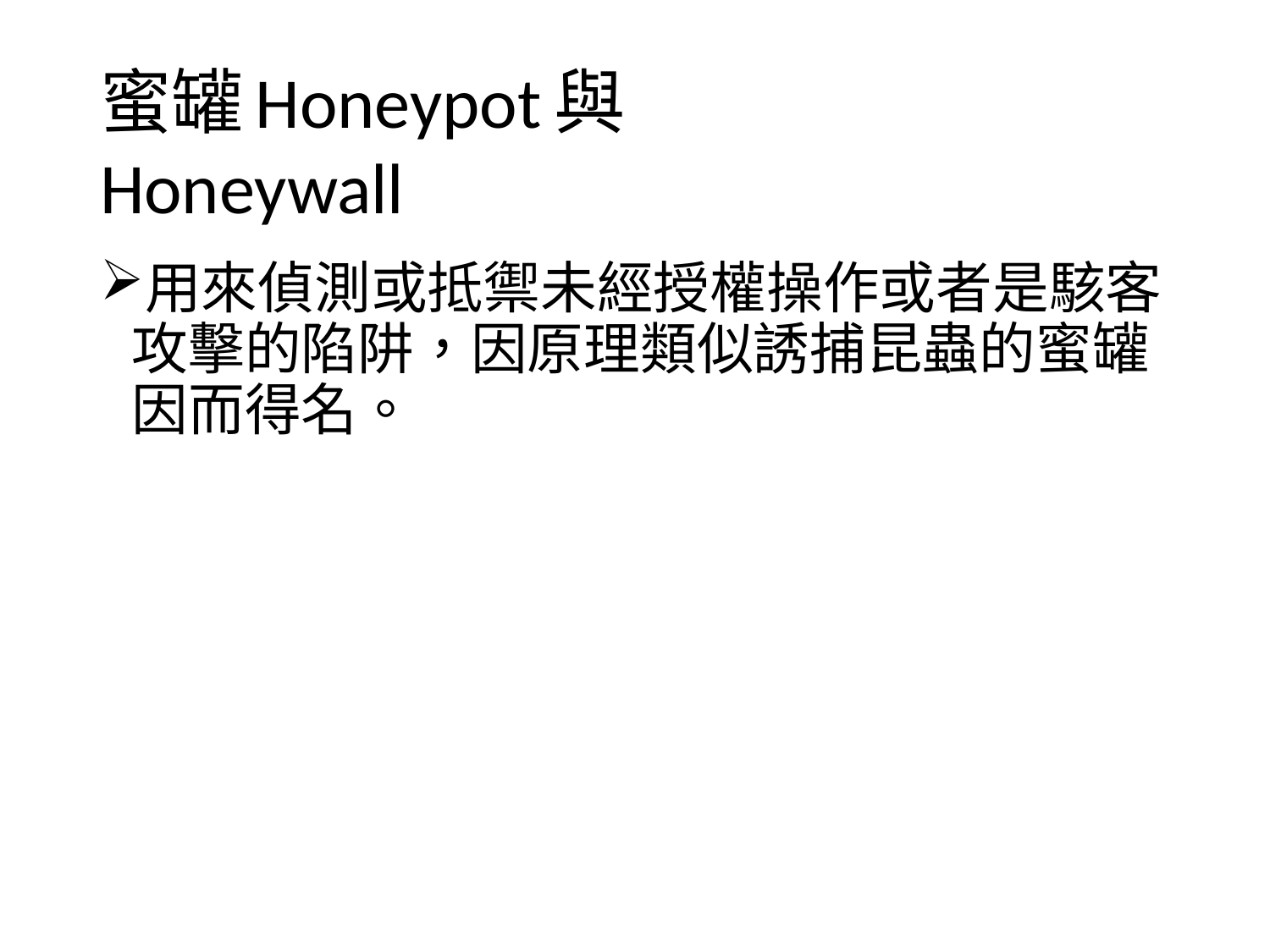

# 蜜罐Honeypot與 Honeywall
用來偵測或抵禦未經授權操作或者是駭客攻擊的陷阱，因原理類似誘捕昆蟲的蜜罐因而得名。